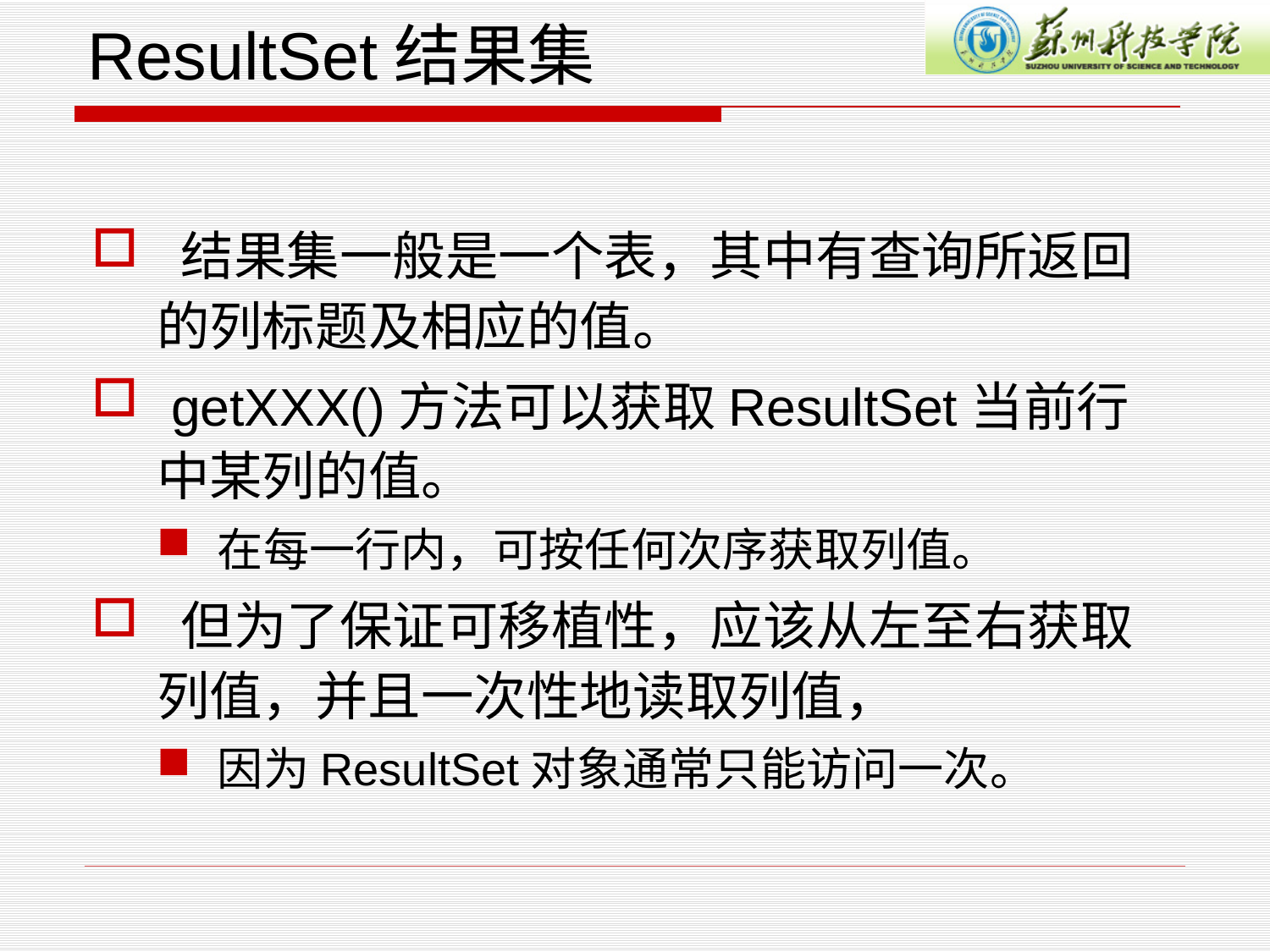

# ResultSet结果集

 结果集一般是一个表，其中有查询所返回的列标题及相应的值。
 getXXX()方法可以获取ResultSet当前行中某列的值。
在每一行内，可按任何次序获取列值。
 但为了保证可移植性，应该从左至右获取列值，并且一次性地读取列值，
因为ResultSet对象通常只能访问一次。